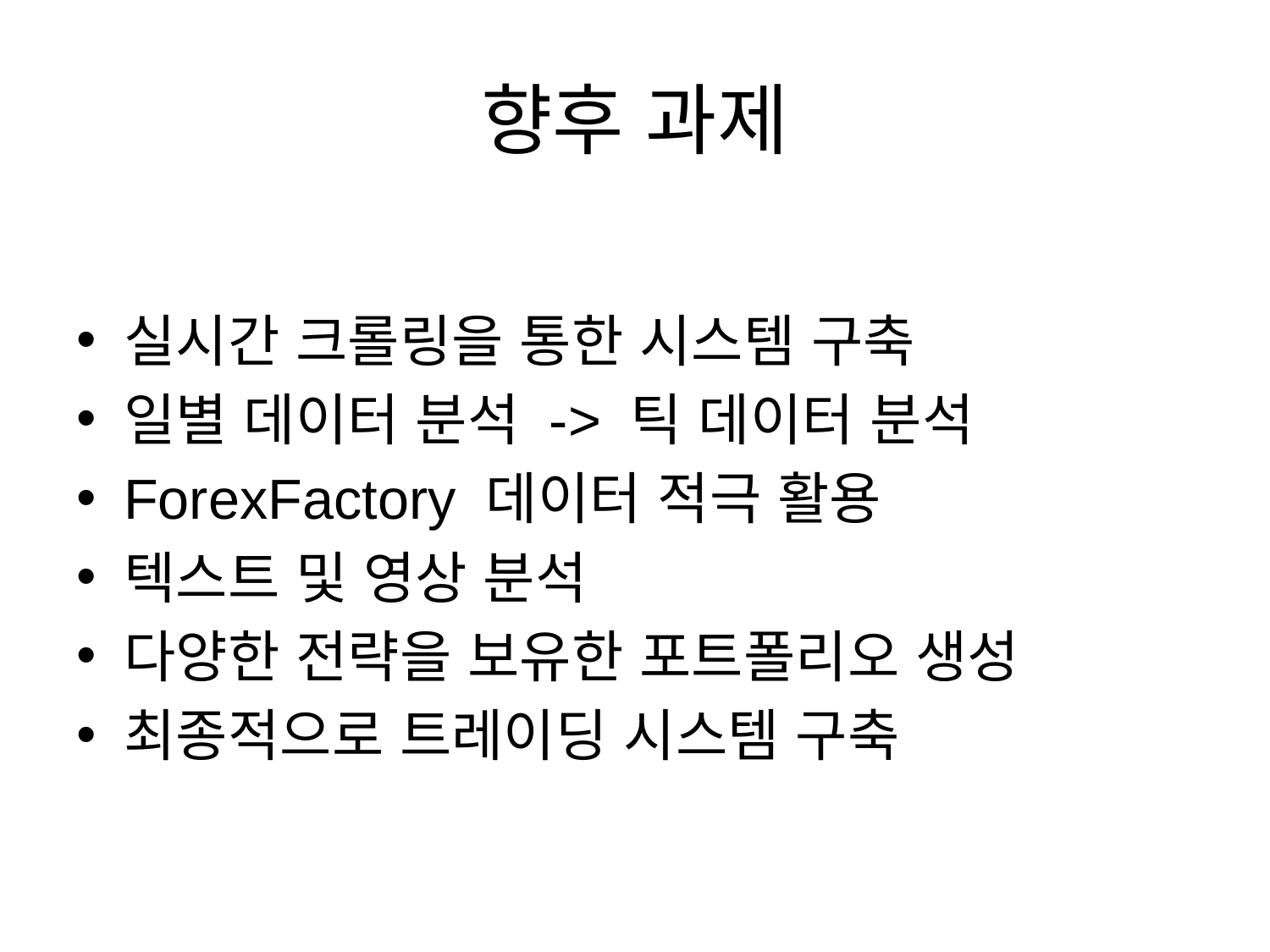

# 향후 과제
실시간 크롤링을 통한 시스템 구축
일별 데이터 분석 -> 틱 데이터 분석
ForexFactory 데이터 적극 활용
텍스트 및 영상 분석
다양한 전략을 보유한 포트폴리오 생성
최종적으로 트레이딩 시스템 구축